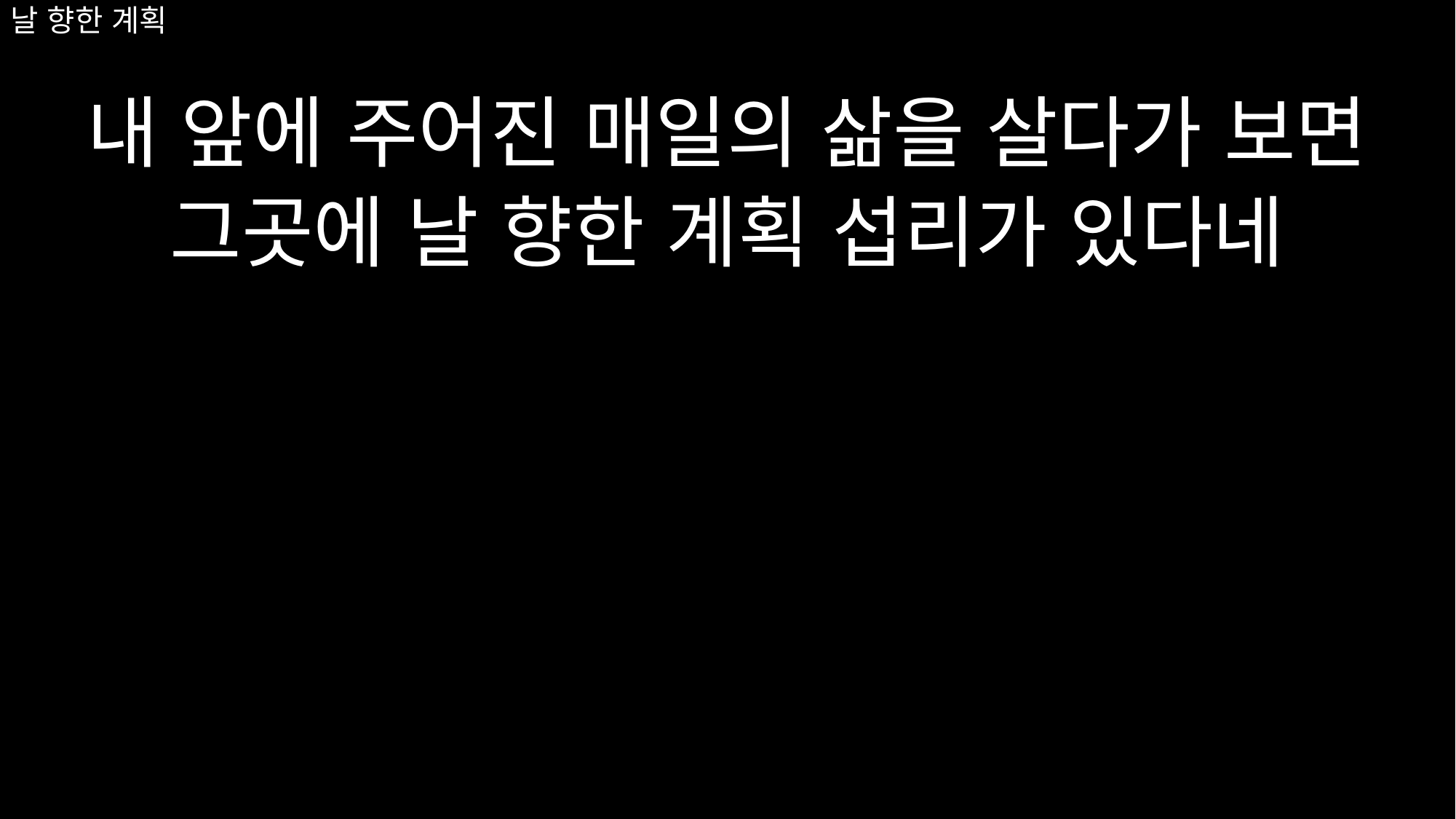

# 날 향한 계획
내 앞에 주어진 매일의 삶을 살다가 보면
그곳에 날 향한 계획 섭리가 있다네